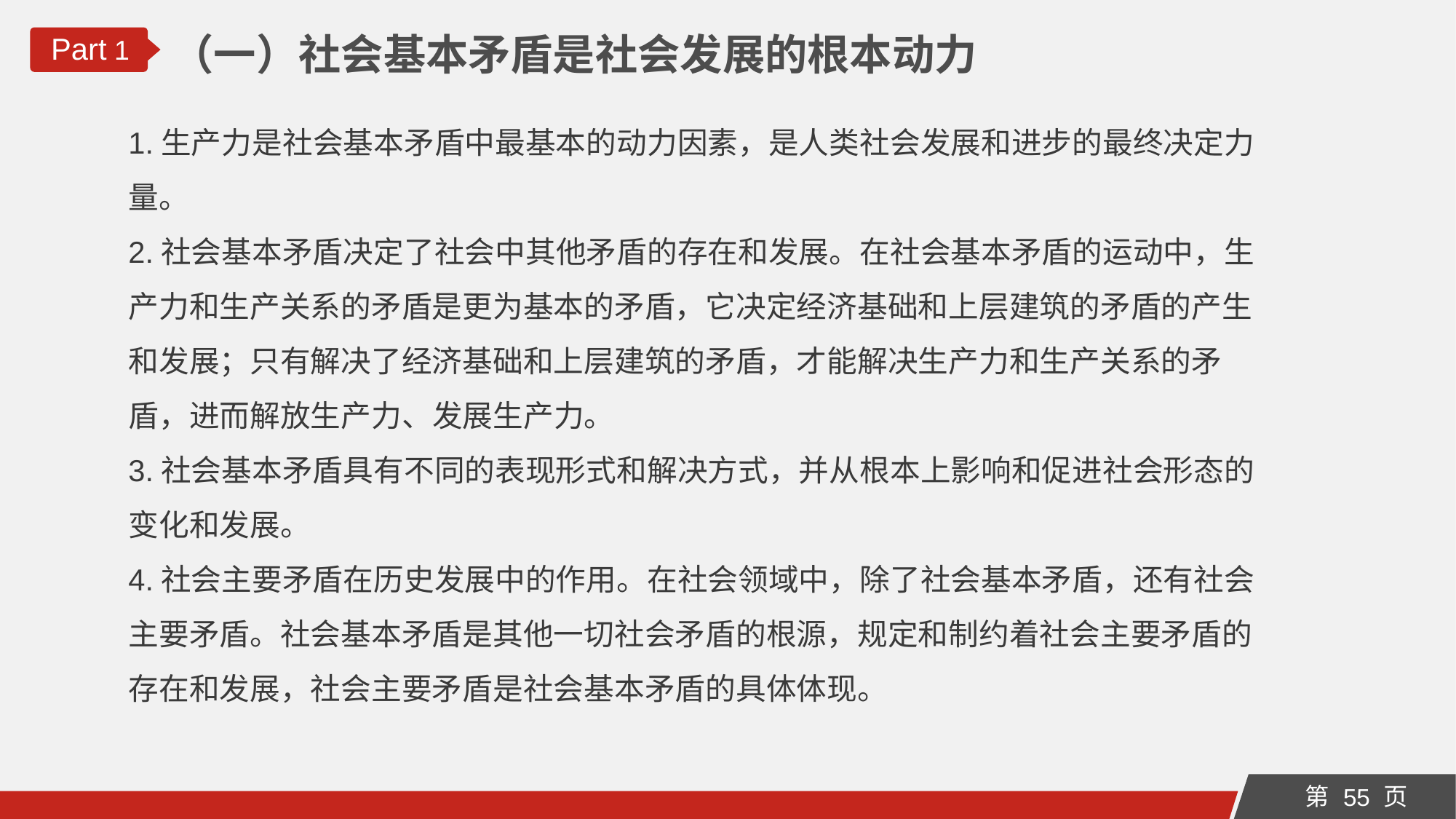

（一）社会基本矛盾是社会发展的根本动力
Part 1

1.生产力是社会基本矛盾中最基本的动力因素，是人类社会发展和进步的最终决定力量。
2.社会基本矛盾决定了社会中其他矛盾的存在和发展。在社会基本矛盾的运动中，生产力和生产关系的矛盾是更为基本的矛盾，它决定经济基础和上层建筑的矛盾的产生和发展；只有解决了经济基础和上层建筑的矛盾，才能解决生产力和生产关系的矛盾，进而解放生产力、发展生产力。
3.社会基本矛盾具有不同的表现形式和解决方式，并从根本上影响和促进社会形态的变化和发展。
4.社会主要矛盾在历史发展中的作用。在社会领域中，除了社会基本矛盾，还有社会主要矛盾。社会基本矛盾是其他一切社会矛盾的根源，规定和制约着社会主要矛盾的存在和发展，社会主要矛盾是社会基本矛盾的具体体现。